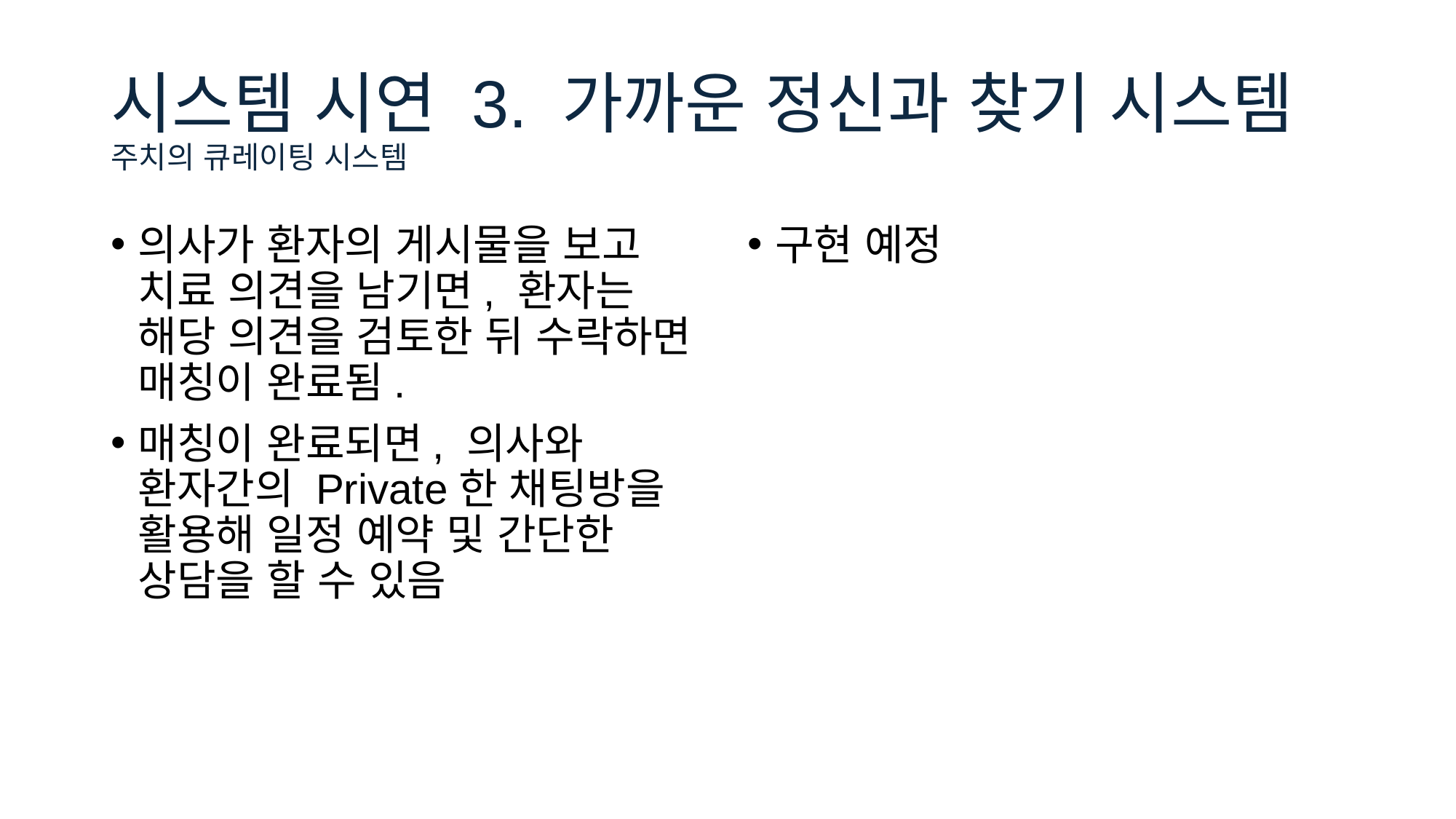

# 시스템 시연 3. 가까운 정신과 찾기 시스템 주치의 큐레이팅 시스템
의사가 환자의 게시물을 보고 치료 의견을 남기면, 환자는 해당 의견을 검토한 뒤 수락하면 매칭이 완료됨.
매칭이 완료되면, 의사와 환자간의 Private한 채팅방을 활용해 일정 예약 및 간단한 상담을 할 수 있음
구현 예정